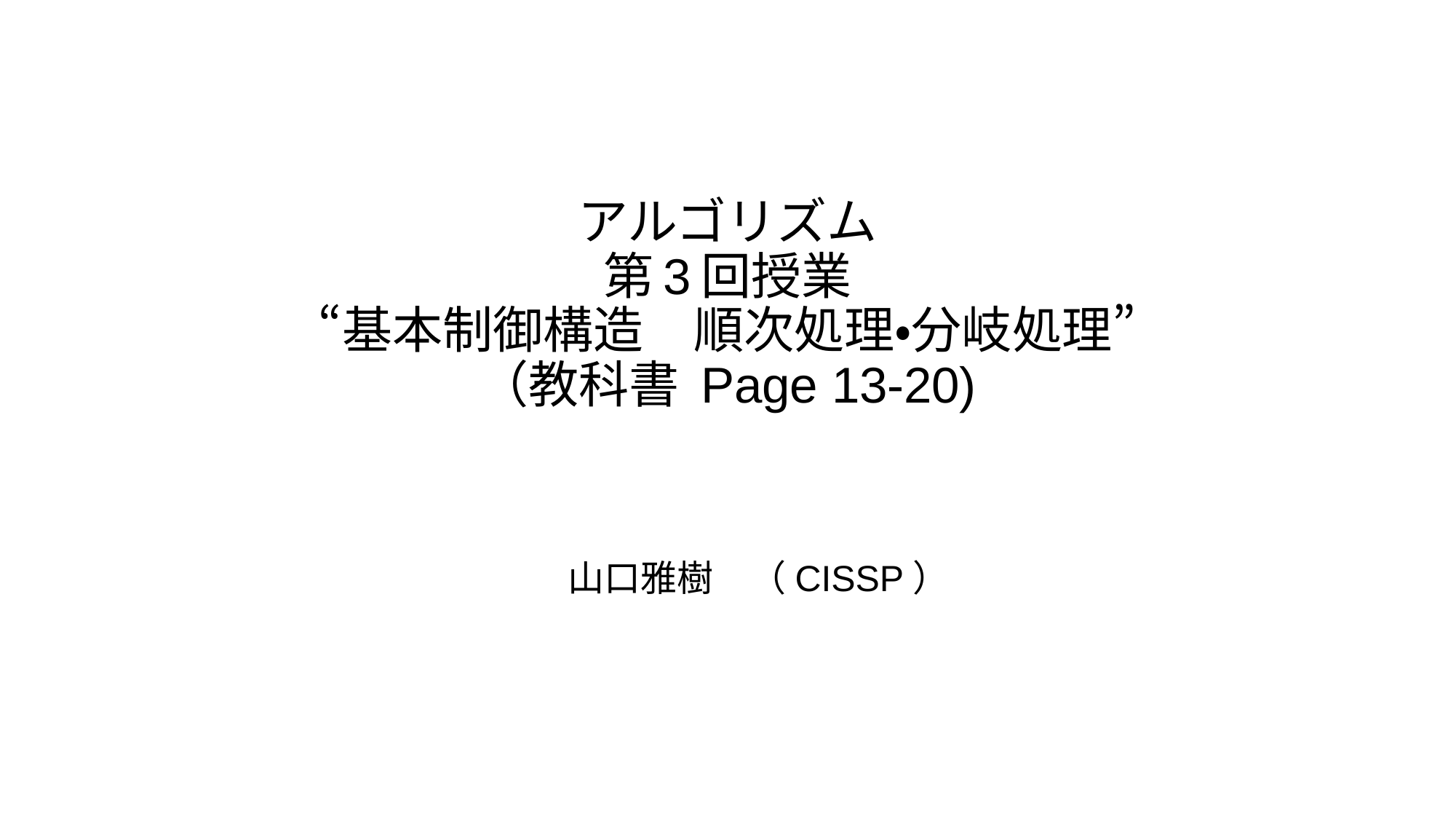

# アルゴリズム 第3回授業 “基本制御構造　順次処理・分岐処理” （教科書 Page 13-20)
山口雅樹　（CISSP）